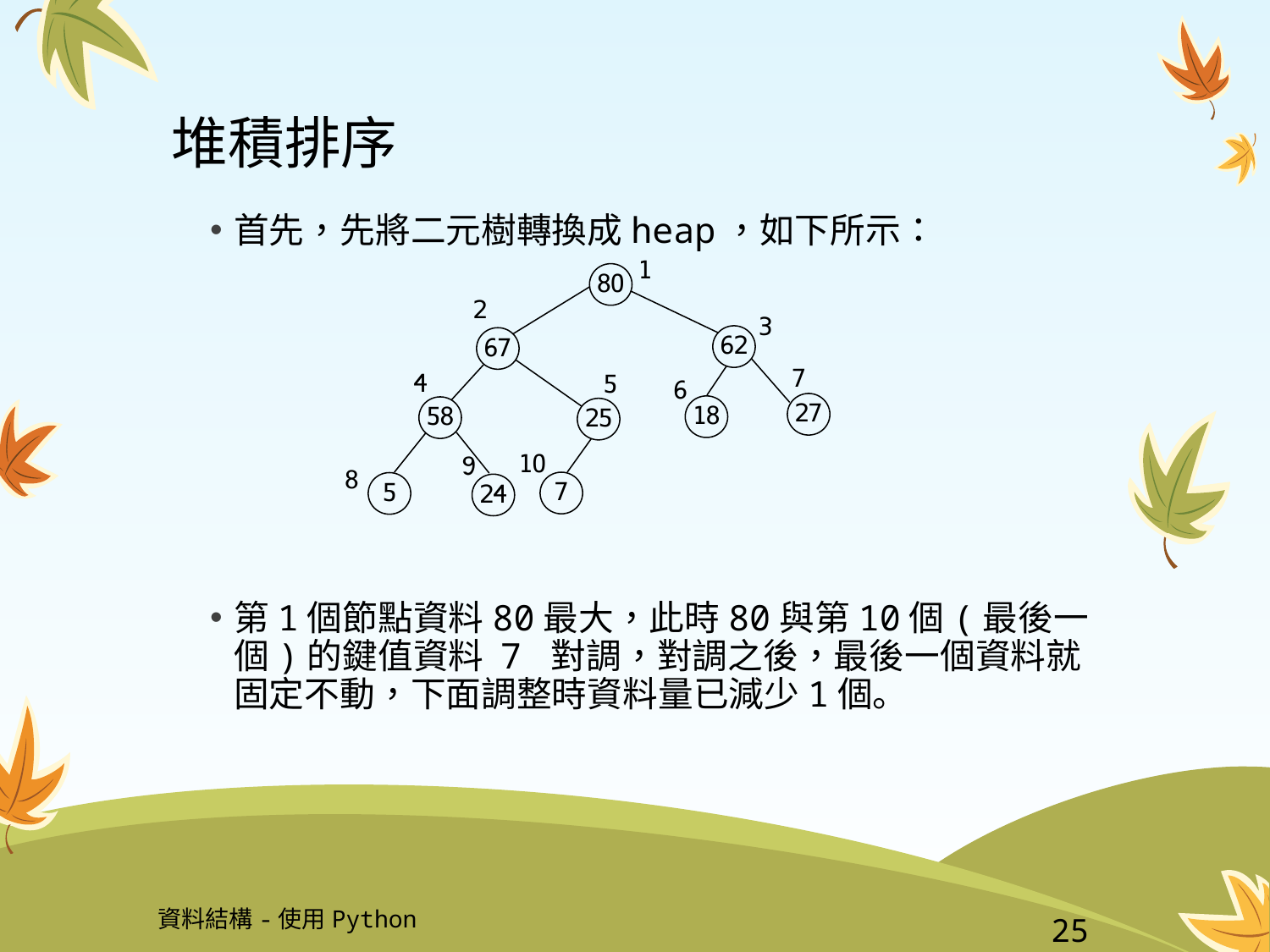

# 堆積排序
首先，先將二元樹轉換成heap，如下所示：

第1個節點資料80最大，此時80與第10個(最後一個)的鍵值資料 7 對調，對調之後，最後一個資料就固定不動，下面調整時資料量已減少1個。

1
80

2
3
62
67

7

5
4
6
27
18
58
25

10
9
8
7
5
24
資料結構-使用Python
25